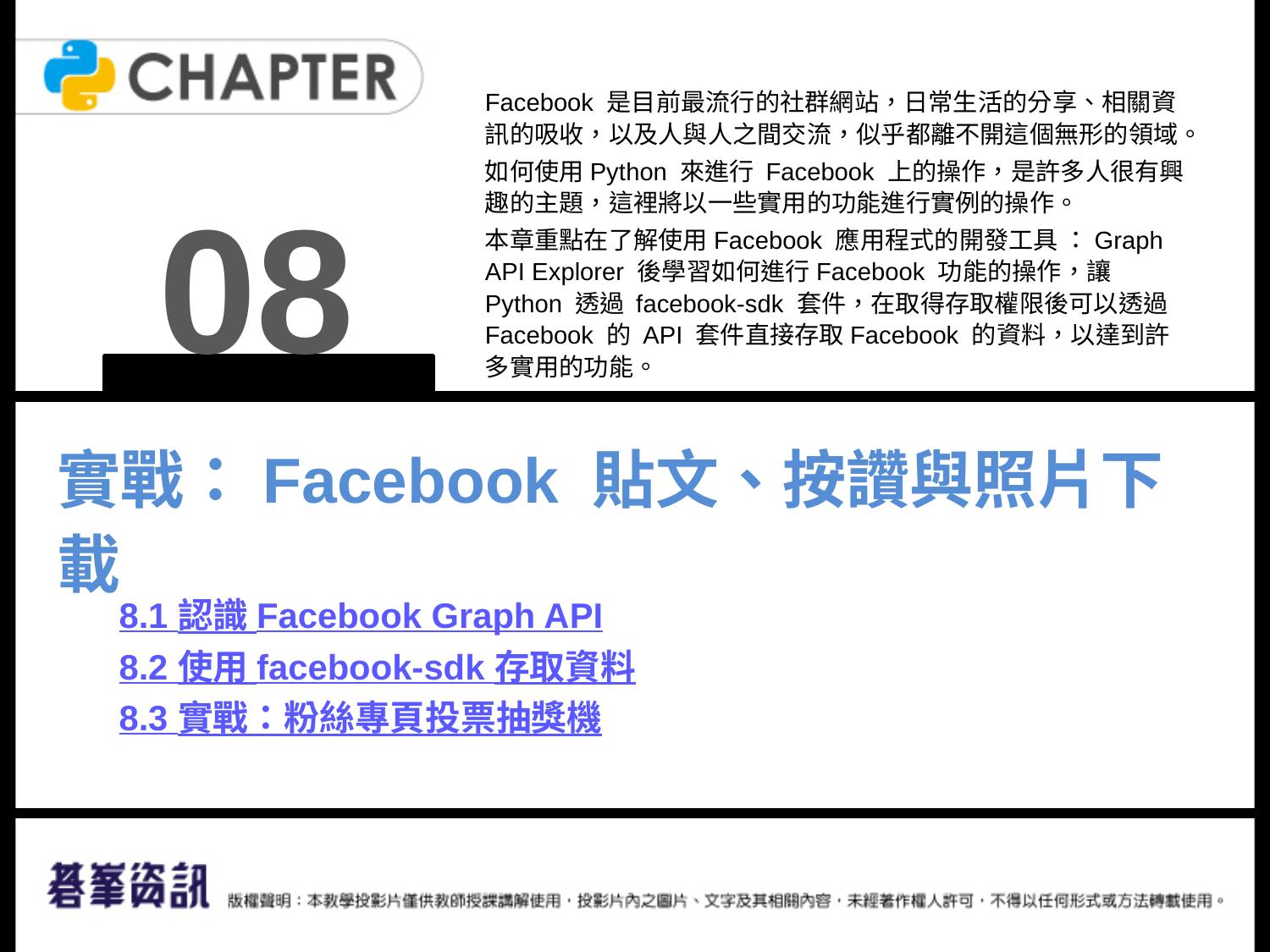

Facebook 是目前最流行的社群網站，日常生活的分享、相關資訊的吸收，以及人與人之間交流，似乎都離不開這個無形的領域。
如何使用Python 來進行 Facebook 上的操作，是許多人很有興趣的主題，這裡將以一些實用的功能進行實例的操作。
本章重點在了解使用Facebook 應用程式的開發工具 ：Graph API Explorer 後學習如何進行Facebook 功能的操作，讓Python 透過 facebook-sdk 套件，在取得存取權限後可以透過 Facebook 的 API 套件直接存取Facebook 的資料，以達到許多實用的功能。
08
實戰：Facebook 貼文、按讚與照片下載
8.1 認識 Facebook Graph API
8.2 使用 facebook-sdk 存取資料
8.3 實戰：粉絲專頁投票抽獎機